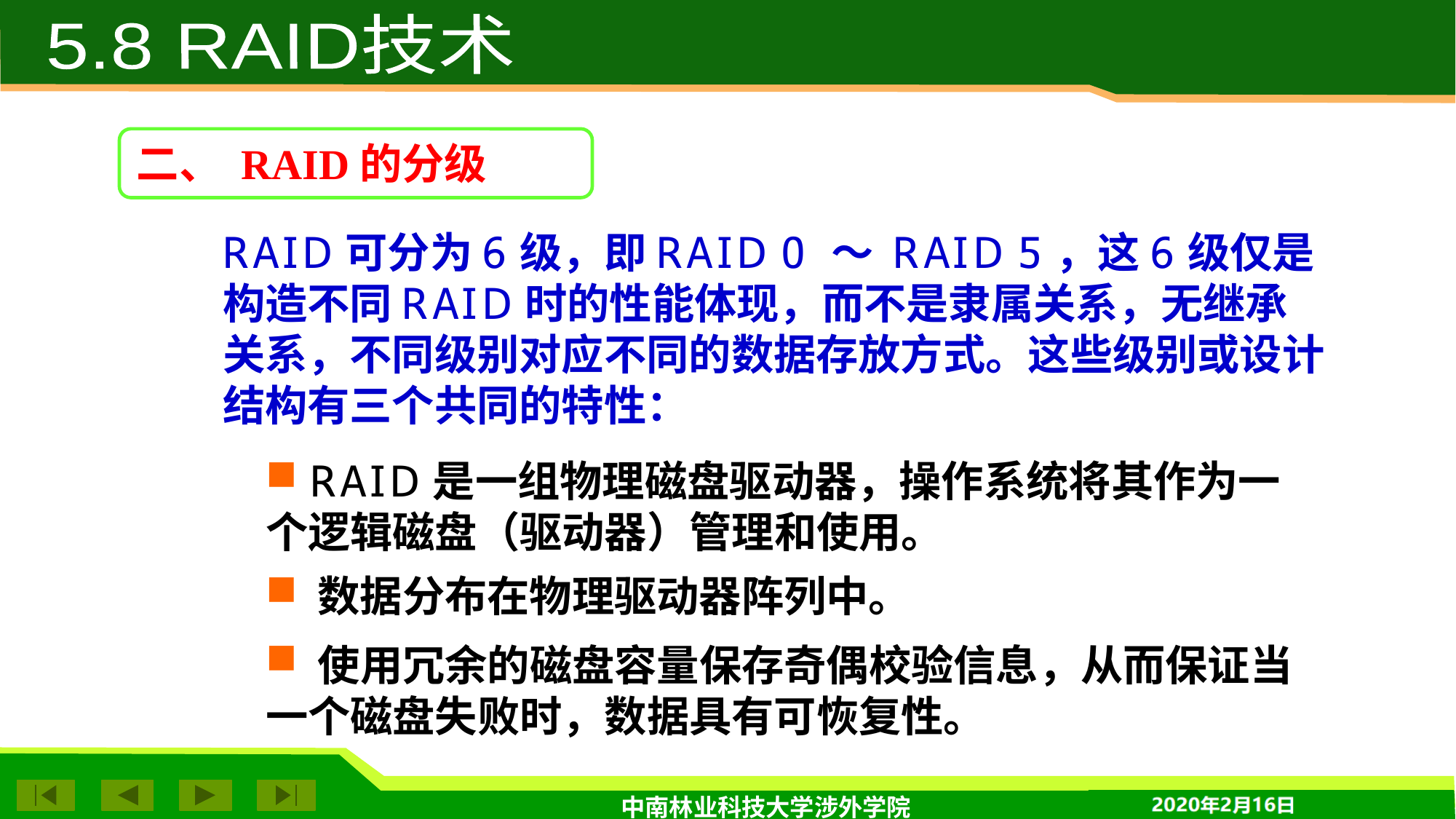

5.8 RAID技术

二、 RAID的分级
RAID可分为6级，即RAID 0 ～ RAID 5，这6级仅是构造不同RAID时的性能体现，而不是隶属关系，无继承关系，不同级别对应不同的数据存放方式。这些级别或设计结构有三个共同的特性：

 RAID是一组物理磁盘驱动器，操作系统将其作为一个逻辑磁盘（驱动器）管理和使用。
 数据分布在物理驱动器阵列中。
 使用冗余的磁盘容量保存奇偶校验信息，从而保证当一个磁盘失败时，数据具有可恢复性。